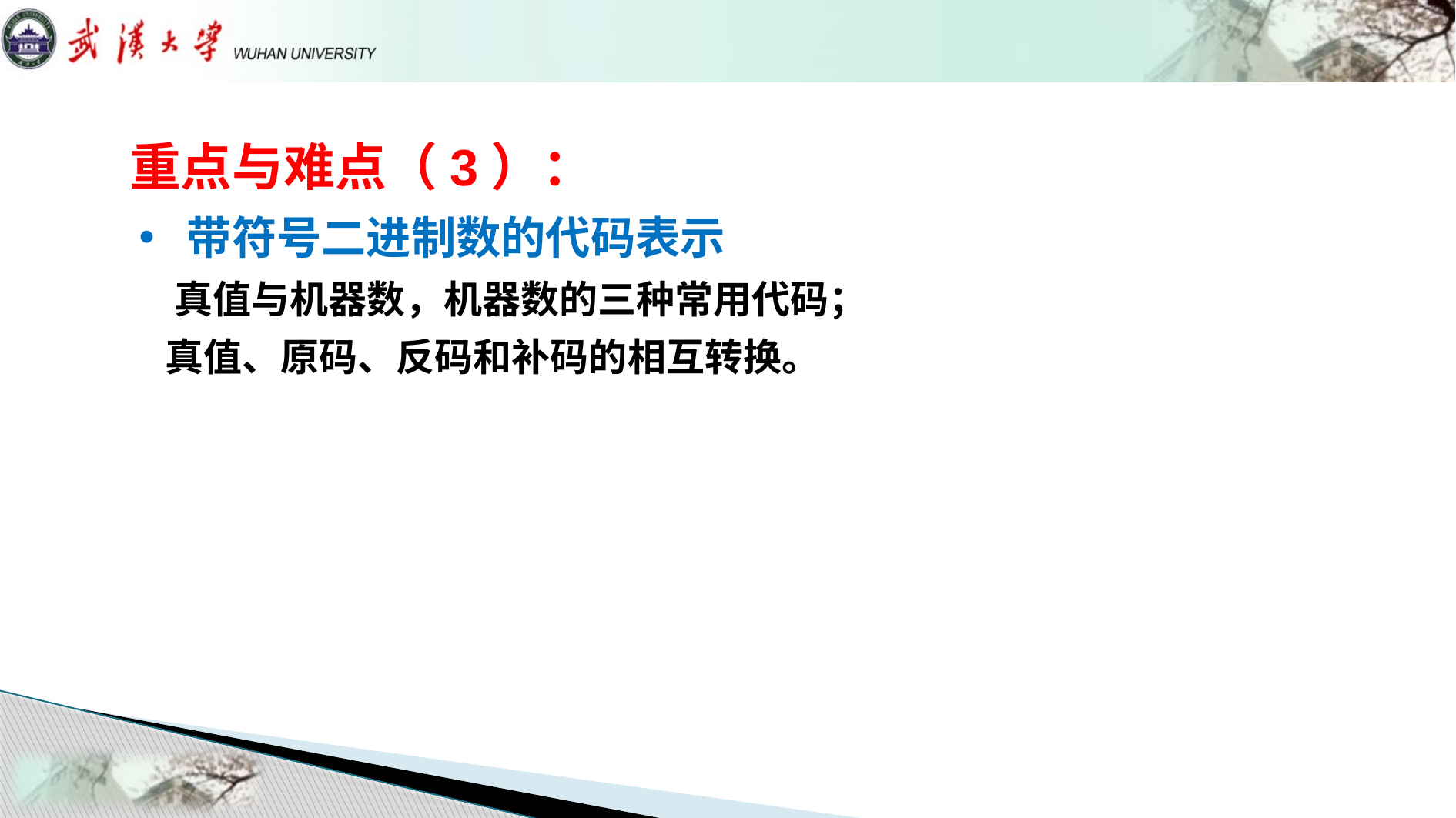

# 重点与难点（3）：
 带符号二进制数的代码表示
   真值与机器数，机器数的三种常用代码；
  真值、原码、反码和补码的相互转换。